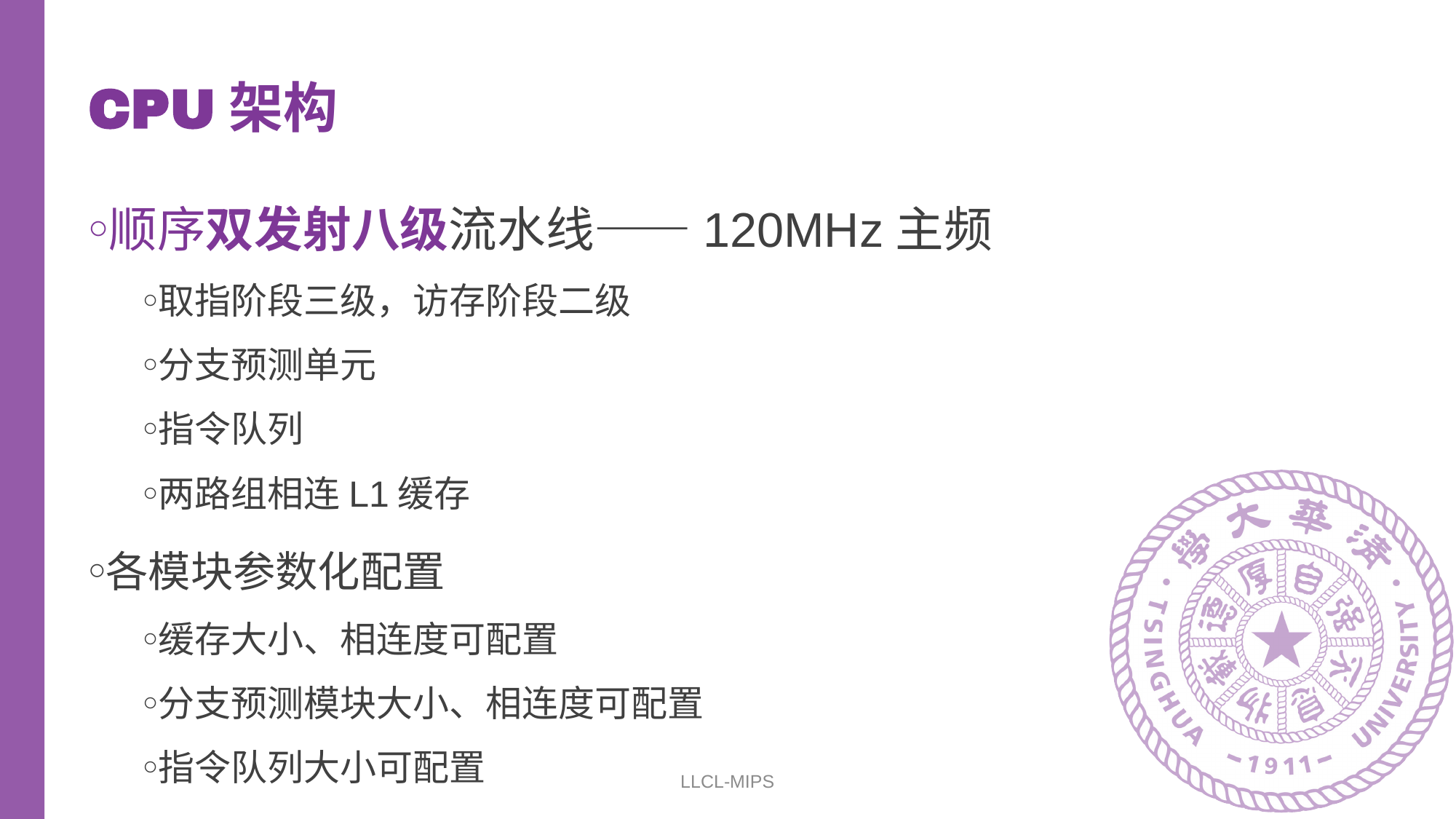

# CPU架构
顺序双发射八级流水线——120MHz主频
取指阶段三级，访存阶段二级
分支预测单元
指令队列
两路组相连L1缓存
各模块参数化配置
缓存大小、相连度可配置
分支预测模块大小、相连度可配置
指令队列大小可配置

LLCL-MIPS
5